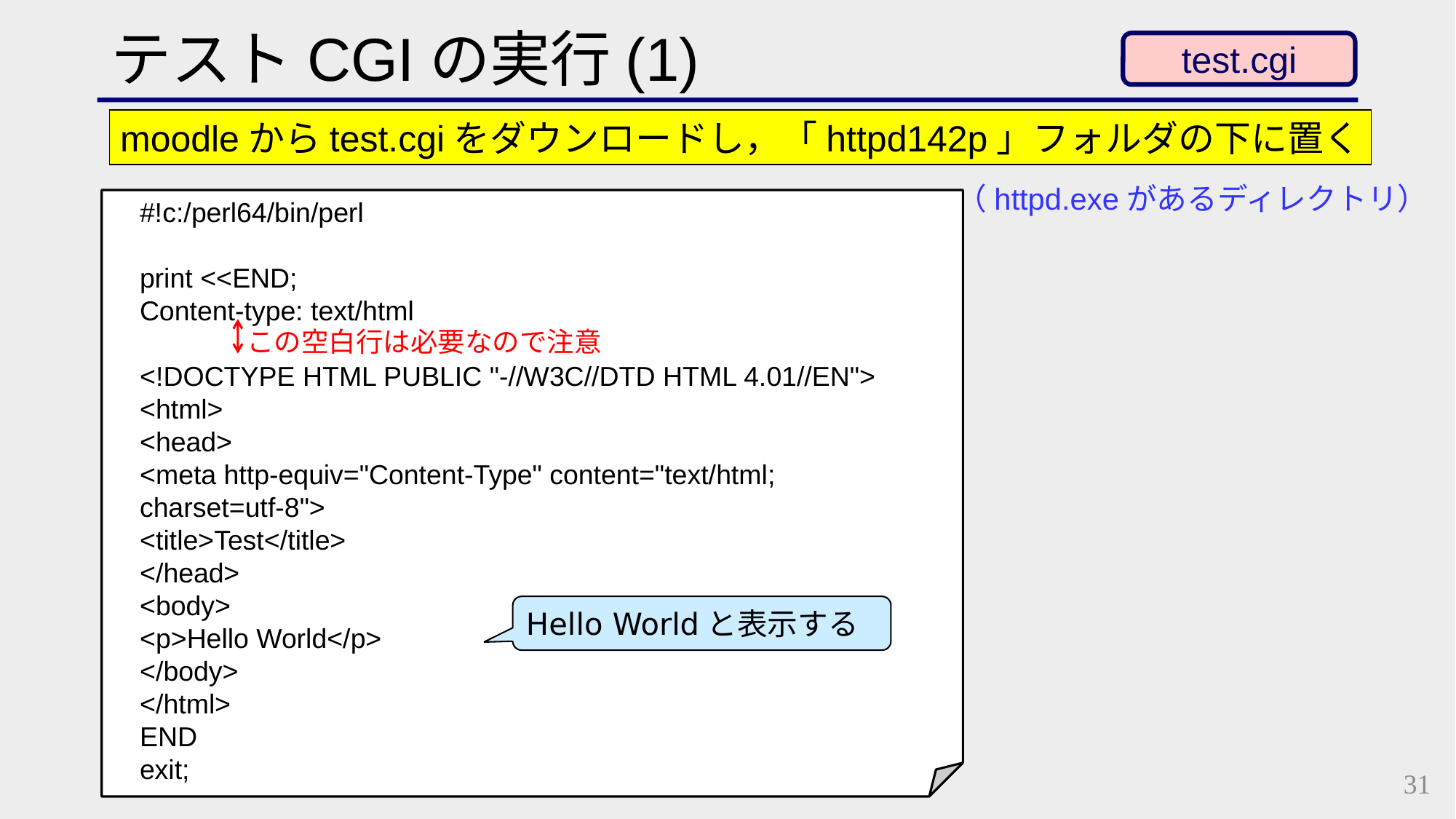

# テストCGIの実行(1)
test.cgi
moodleからtest.cgiをダウンロードし，「httpd142p」フォルダの下に置く
（httpd.exeがあるディレクトリ）

#!c:/perl64/bin/perl

print <<END;
Content-type: text/html

<!DOCTYPE HTML PUBLIC "-//W3C//DTD HTML 4.01//EN">
<html>
<head>
<meta http-equiv="Content-Type" content="text/html;
charset=utf-8">
<title>Test</title>
</head>
<body>
<p>Hello World</p>
</body>
</html>
END
exit;

この空白行は必要なので注意
Hello Worldと表示する
31